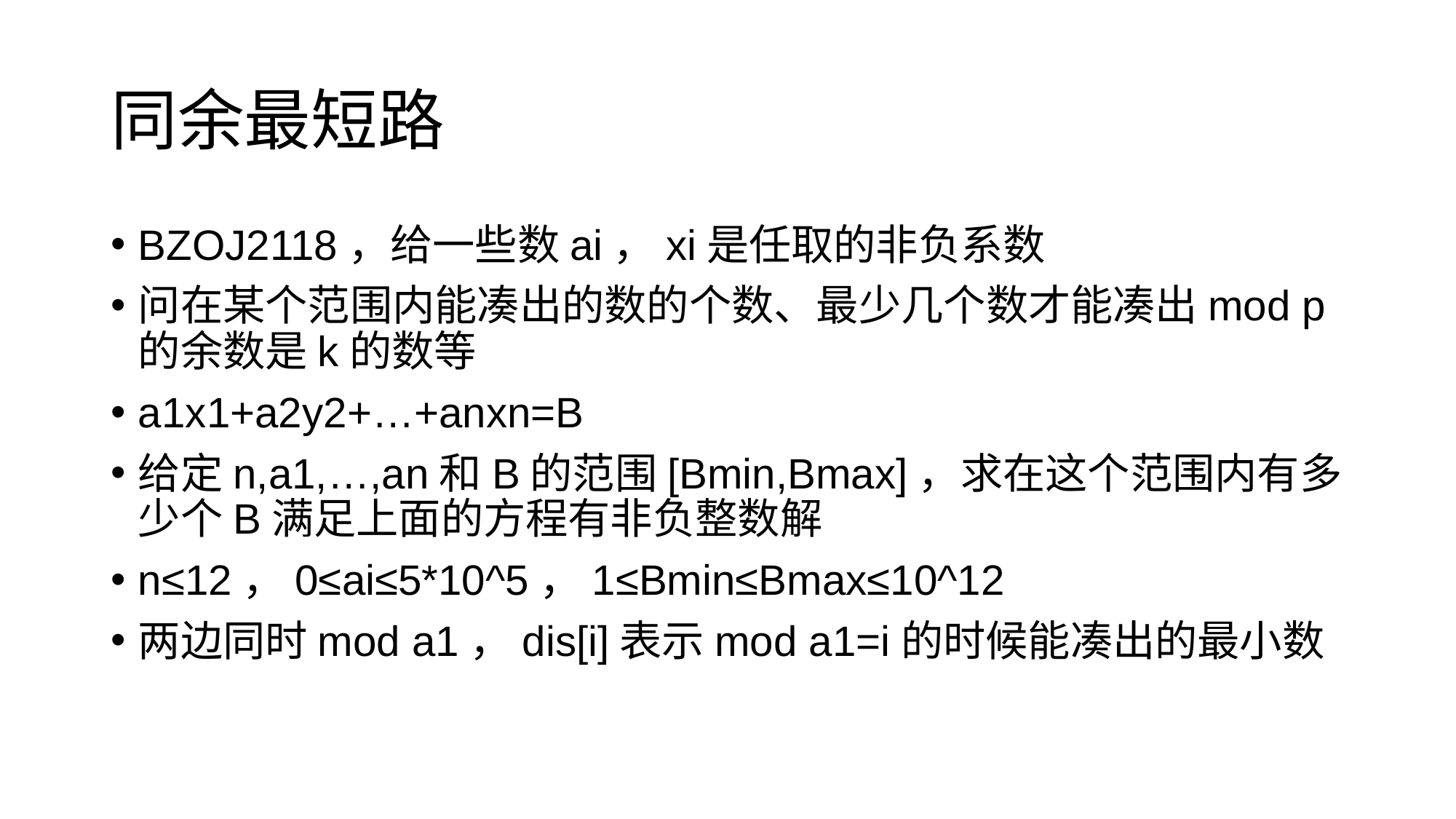

# 同余最短路
BZOJ2118，给一些数ai，xi是任取的非负系数
问在某个范围内能凑出的数的个数、最少几个数才能凑出mod p的余数是k的数等
a1x1+a2y2+…+anxn=B
给定n,a1,…,an和B的范围[Bmin,Bmax]，求在这个范围内有多少个B满足上面的方程有非负整数解
n≤12，0≤ai≤5*10^5，1≤Bmin≤Bmax≤10^12
两边同时mod a1，dis[i]表示mod a1=i的时候能凑出的最小数